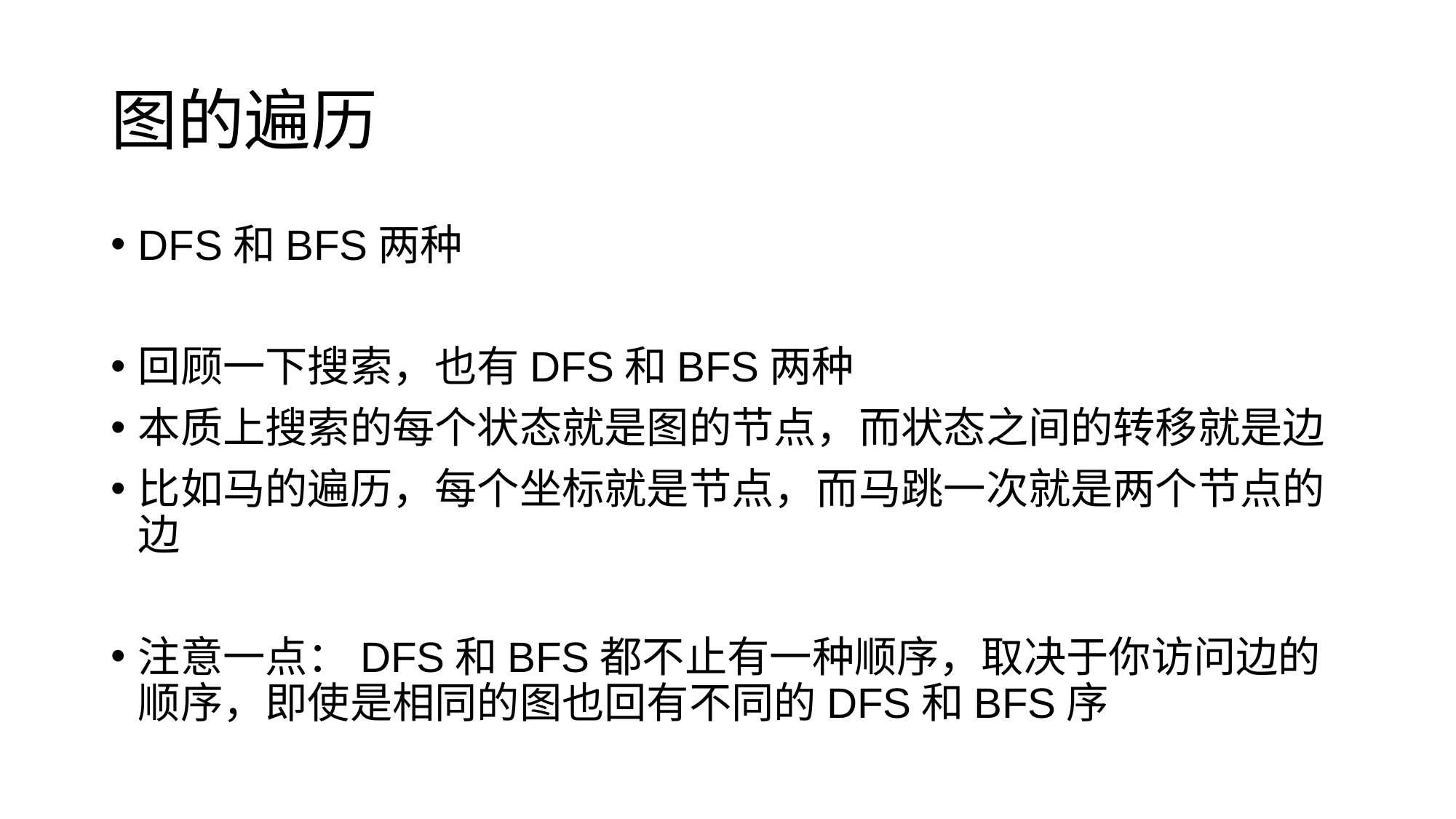

# 图的遍历
DFS和BFS两种

回顾一下搜索，也有DFS和BFS两种
本质上搜索的每个状态就是图的节点，而状态之间的转移就是边
比如马的遍历，每个坐标就是节点，而马跳一次就是两个节点的边

注意一点：DFS和BFS都不止有一种顺序，取决于你访问边的顺序，即使是相同的图也回有不同的DFS和BFS序